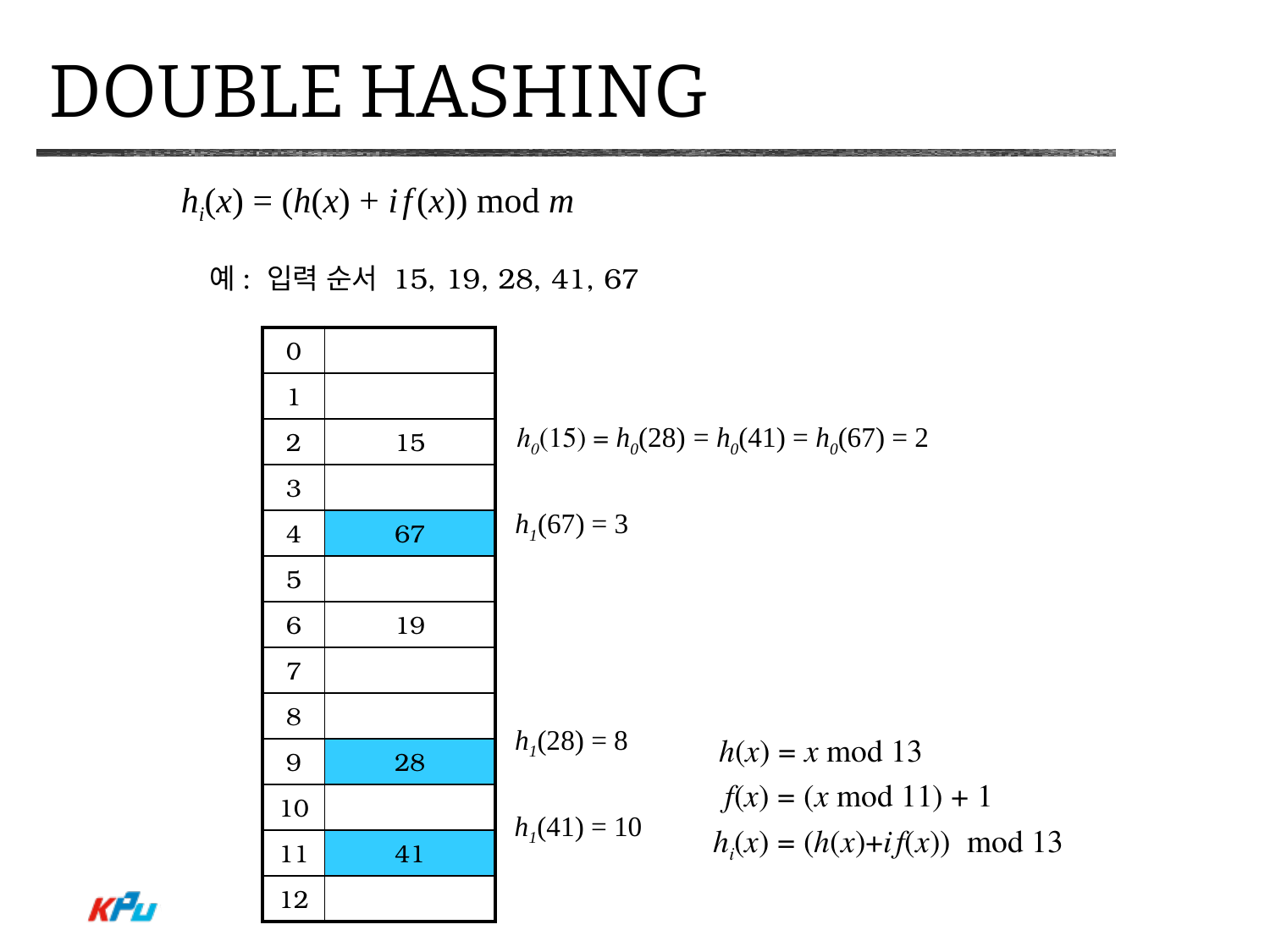

# Double Hashing
hi(x) = (h(x) + i f (x)) mod m

예: 입력 순서 15, 19, 28, 41, 67

| 0 |  |
| --- | --- |
| 1 |  |
| 2 | 15 |
| 3 |  |
| 4 | 67 |
| 5 |  |
| 6 | 19 |
| 7 |  |
| 8 |  |
| 9 | 28 |
| 10 |  |
| 11 | 41 |
| 12 |  |
h0(15) = h0(28) = h0(41) = h0(67) = 2
h1(67) = 3
h1(28) = 8
h(x) = x mod 13
f(x) = (x mod 11) + 1
h1(41) = 10
hi(x) = (h(x)+i f(x))  mod 13